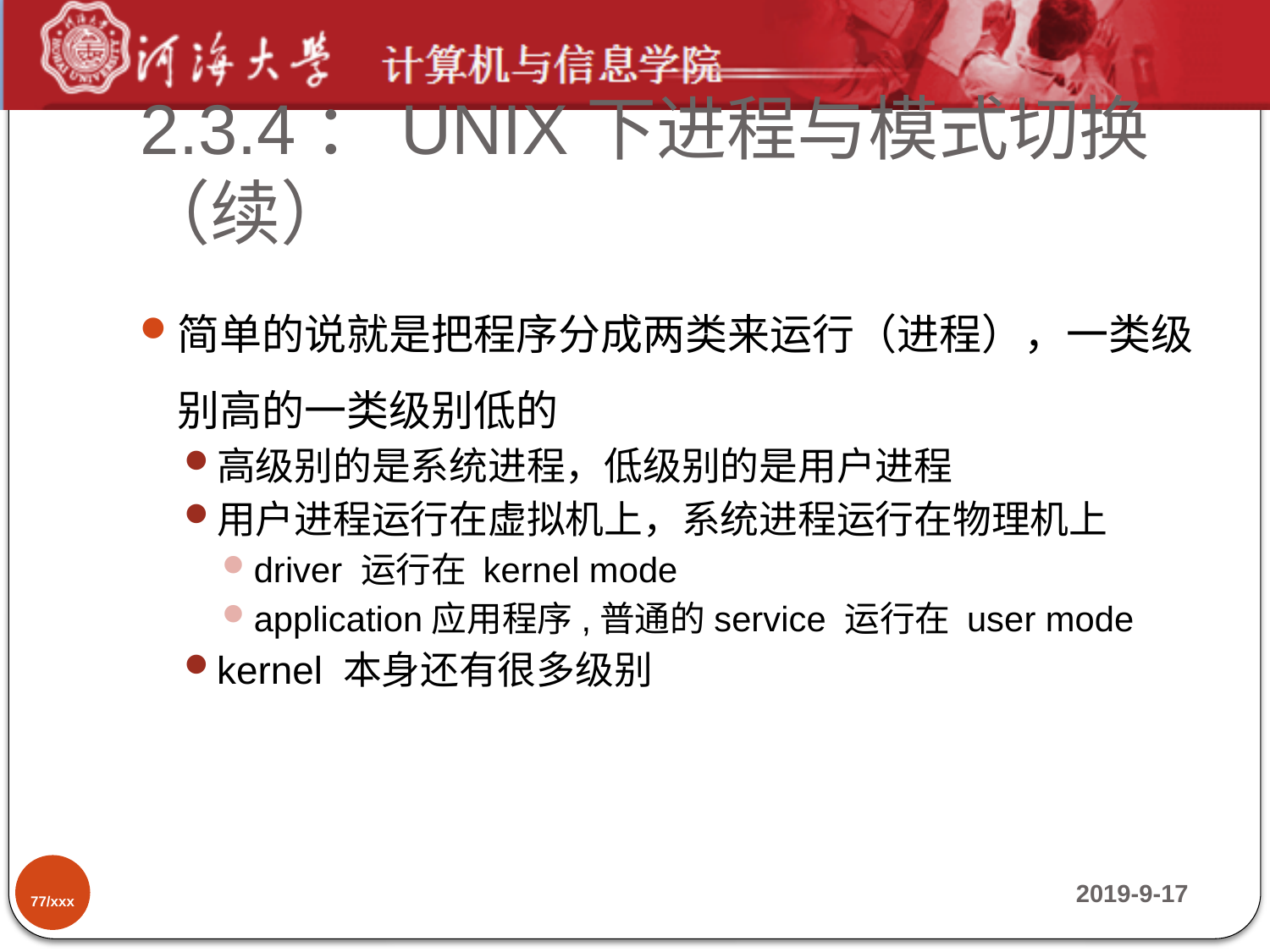

# 2.3.4：UNIX下进程与模式切换（续）
简单的说就是把程序分成两类来运行（进程），一类级别高的一类级别低的
高级别的是系统进程，低级别的是用户进程
用户进程运行在虚拟机上，系统进程运行在物理机上
driver 运行在 kernel mode
application应用程序,普通的service 运行在 user mode
kernel 本身还有很多级别

77/xxx
2019-9-17